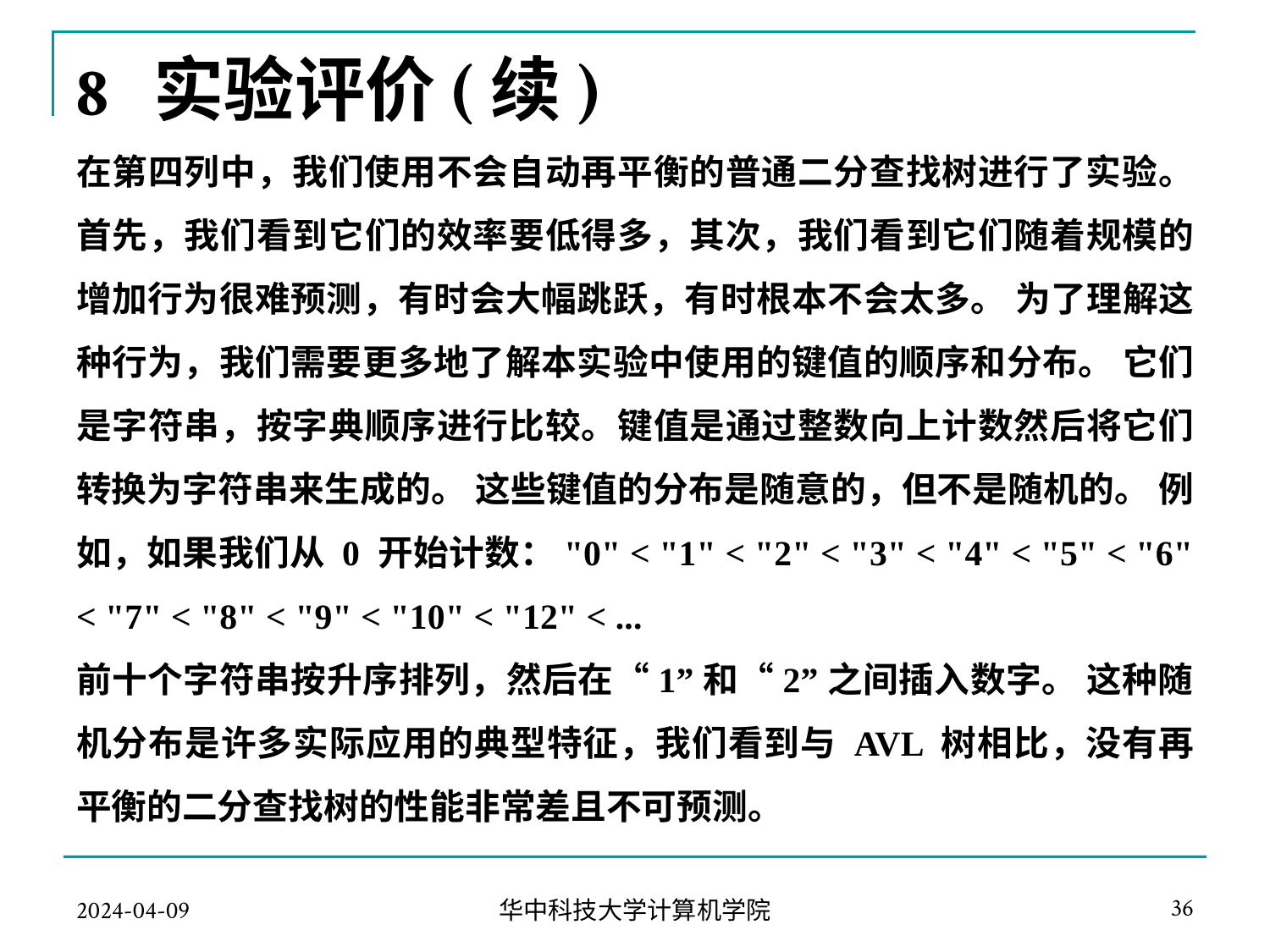

# 8  实验评价(续)
在第四列中，我们使用不会自动再平衡的普通二分查找树进行了实验。 首先，我们看到它们的效率要低得多，其次，我们看到它们随着规模的增加行为很难预测，有时会大幅跳跃，有时根本不会太多。 为了理解这种行为，我们需要更多地了解本实验中使用的键值的顺序和分布。 它们是字符串，按字典顺序进行比较。键值是通过整数向上计数然后将它们转换为字符串来生成的。 这些键值的分布是随意的，但不是随机的。 例如，如果我们从 0 开始计数："0" < "1" < "2" < "3" < "4" < "5" < "6" < "7" < "8" < "9" < "10" < "12" < ...
前十个字符串按升序排列，然后在“1”和“2”之间插入数字。 这种随机分布是许多实际应用的典型特征，我们看到与 AVL 树相比，没有再平衡的二分查找树的性能非常差且不可预测。
2024-04-09
36
华中科技大学计算机学院